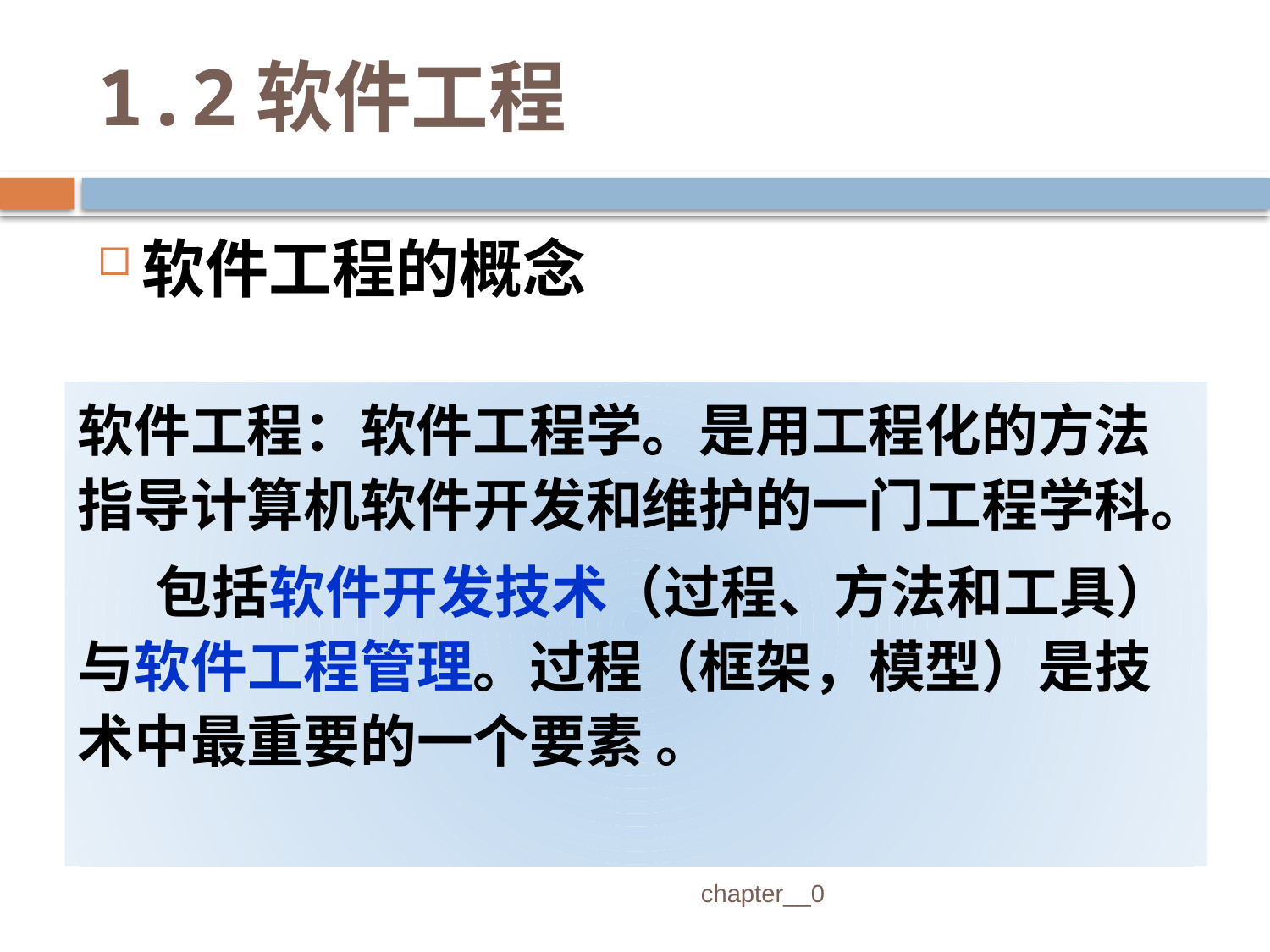

# 1.2软件工程
13
软件工程的概念
软件工程：软件工程学。是用工程化的方法指导计算机软件开发和维护的一门工程学科。
     包括软件开发技术（过程、方法和工具）与软件工程管理。过程（框架，模型）是技术中最重要的一个要素 。

 chapter__0